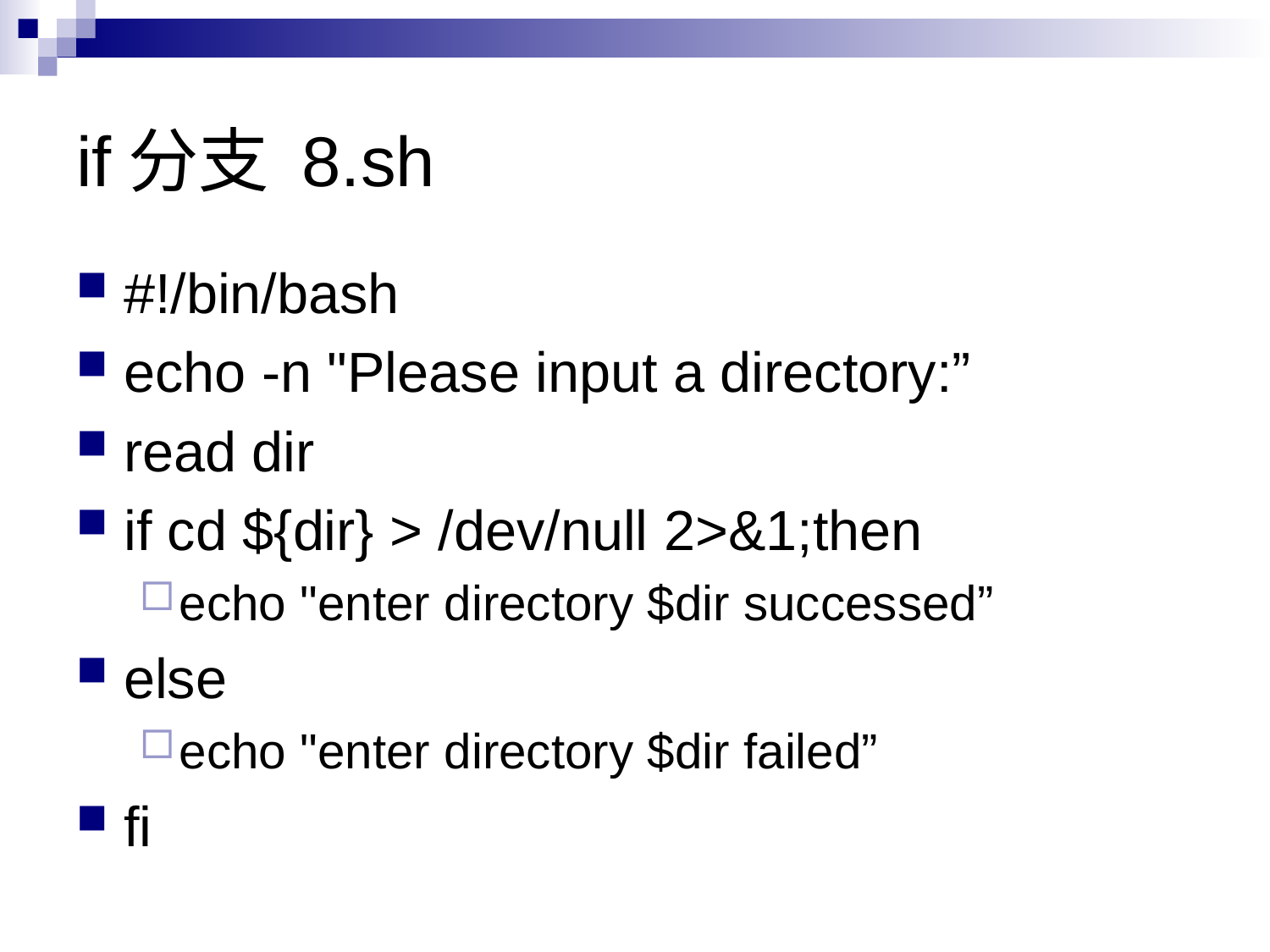

# if分支 8.sh
#!/bin/bash
echo -n "Please input a directory:”
read dir
if cd ${dir} > /dev/null 2>&1;then
echo "enter directory $dir successed”
else
echo "enter directory $dir failed”
fi